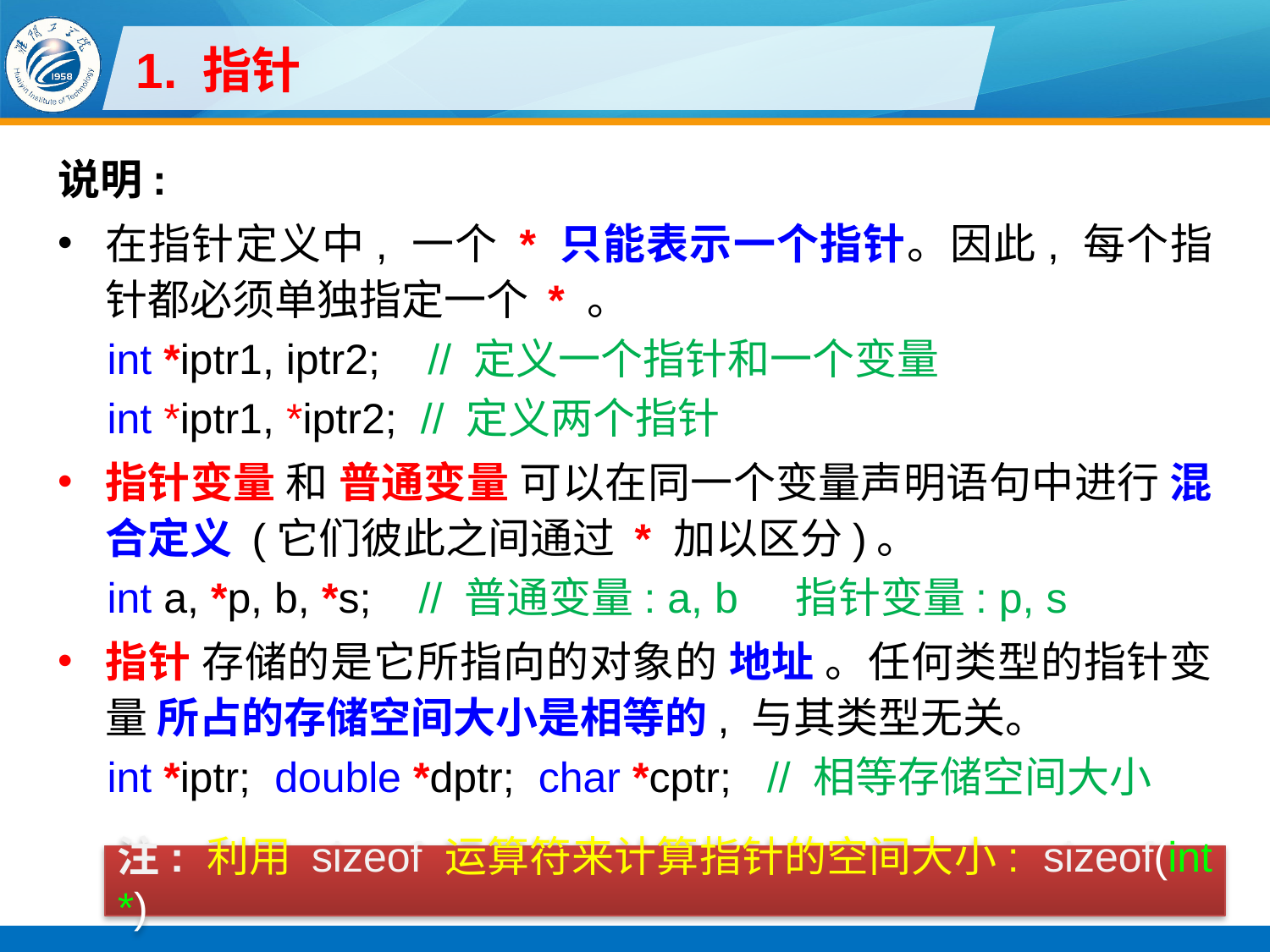

# 1. 指针
说明:
在指针定义中, 一个 * 只能表示一个指针。因此, 每个指针都必须单独指定一个 * 。
int *iptr1, iptr2;    // 定义一个指针和一个变量
int *iptr1, *iptr2;  // 定义两个指针
指针变量 和 普通变量 可以在同一个变量声明语句中进行 混合定义 (它们彼此之间通过 * 加以区分)。
int a, *p, b, *s;    // 普通变量: a, b    指针变量: p, s
指针 存储的是它所指向的对象的 地址 。任何类型的指针变量 所占的存储空间大小是相等的, 与其类型无关。
int *iptr;  double *dptr;  char *cptr;   // 相等存储空间大小
注: 利用 sizeof 运算符来计算指针的空间大小:  sizeof(int *)